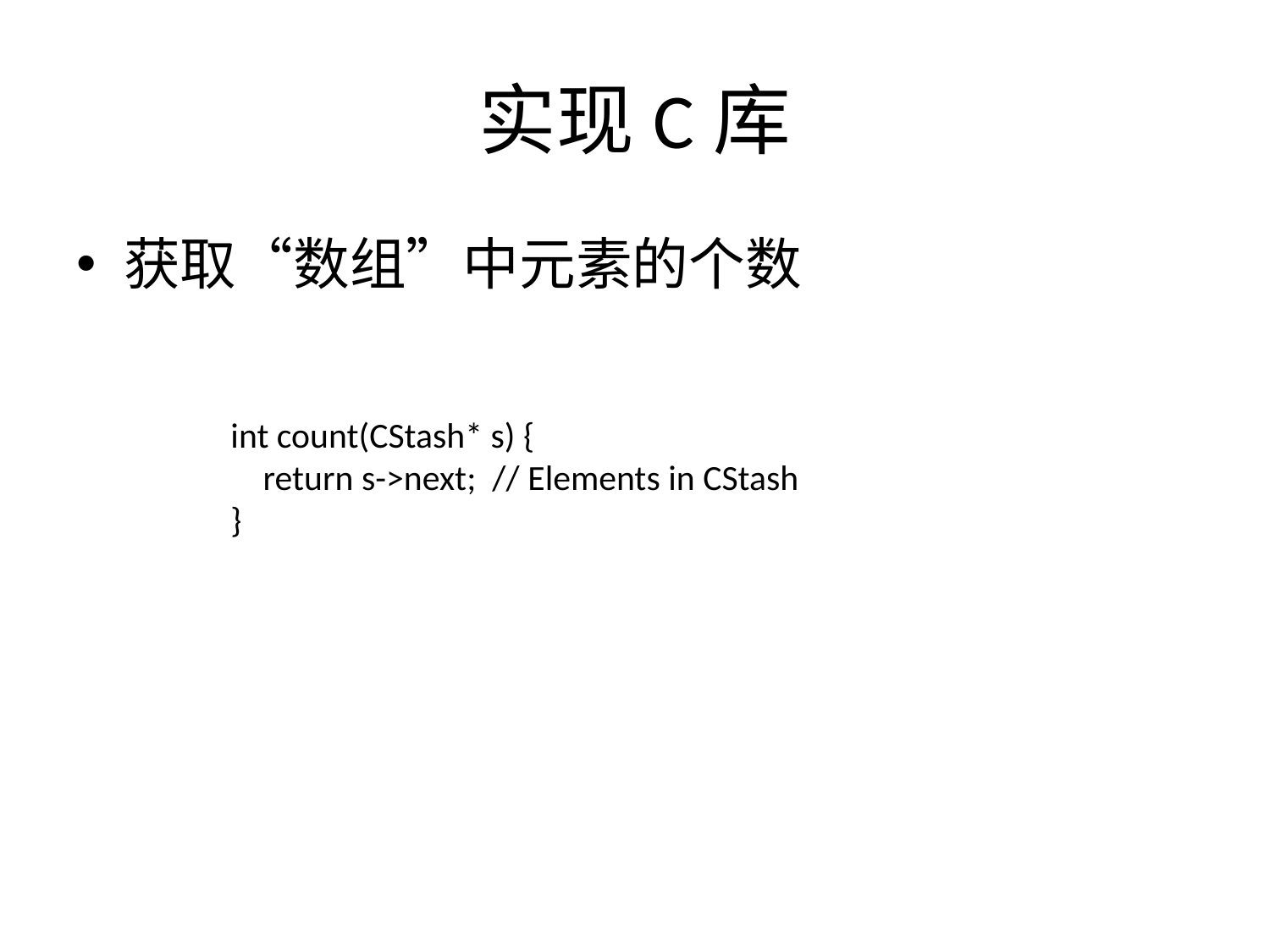

# 实现C库
获取“数组”中元素的个数
int count(CStash* s) {
    return s->next;  // Elements in CStash
}